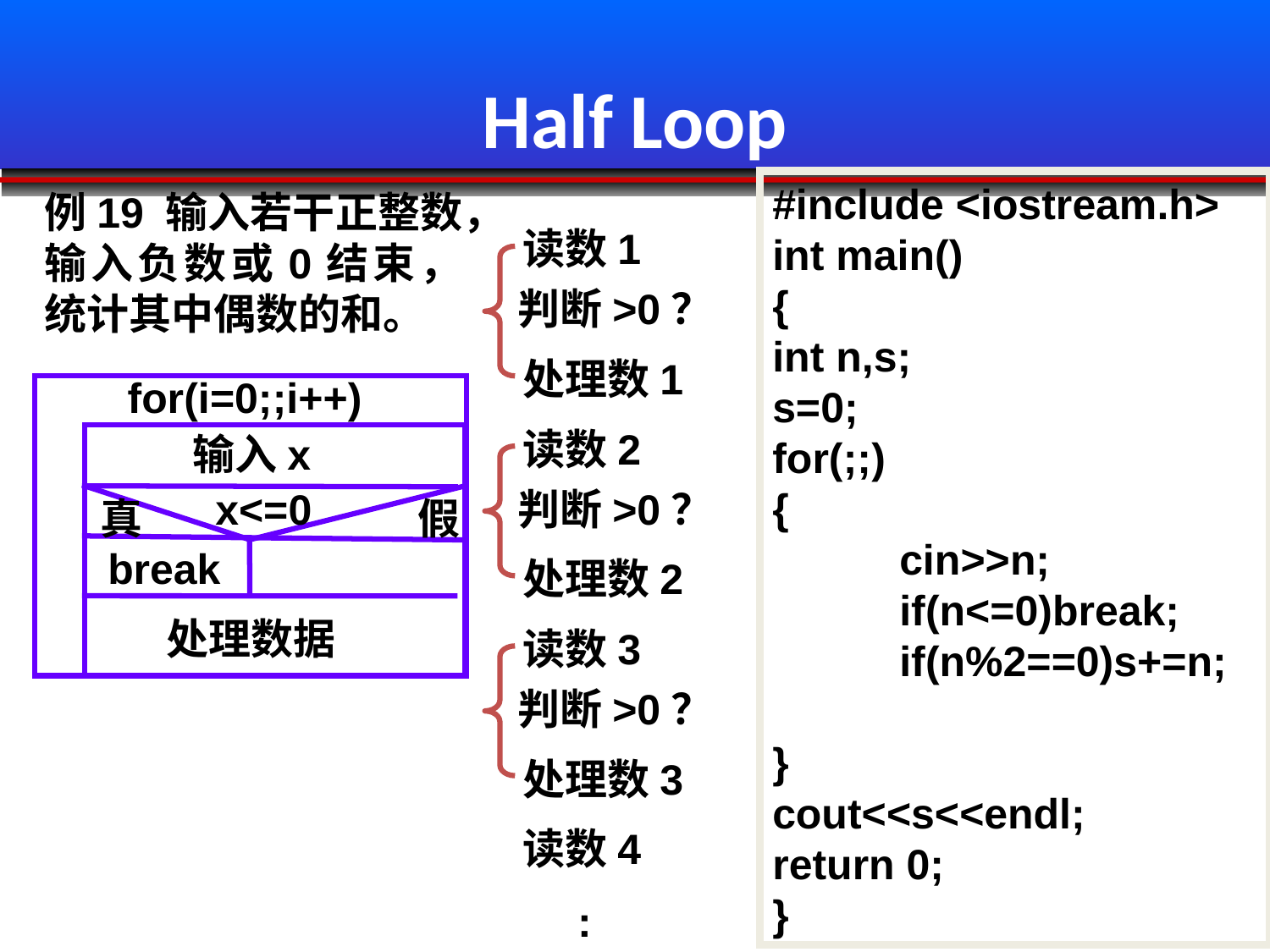

# Half Loop
#include <iostream.h>
int main()
{
int n,s;
s=0;
for(;;)
{
	cin>>n;
	if(n<=0)break;
	if(n%2==0)s+=n;

}
cout<<s<<endl;
return 0;
}
例19 输入若干正整数，输入负数或0结束，统计其中偶数的和。
读数1

判断>0？
处理数1
for(i=0;;i++)

读数2
输入x

x<=0
判断>0？

真
假

break

处理数2

处理数据
读数3

判断>0？
处理数3
读数4
: